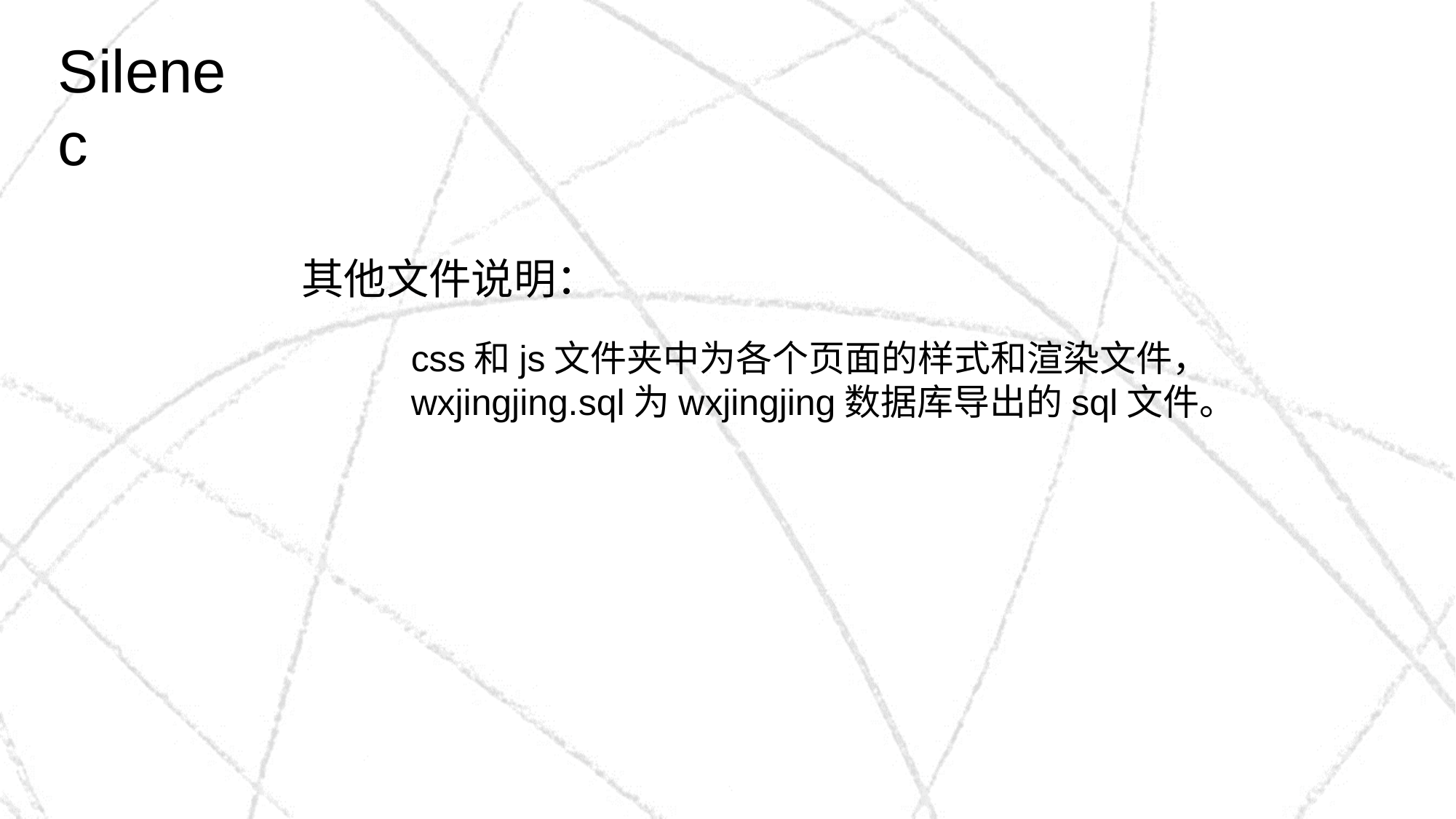

Silenec
其他文件说明：

	css和js文件夹中为各个页面的样式和渲染文件，	wxjingjing.sql为wxjingjing数据库导出的sql文件。